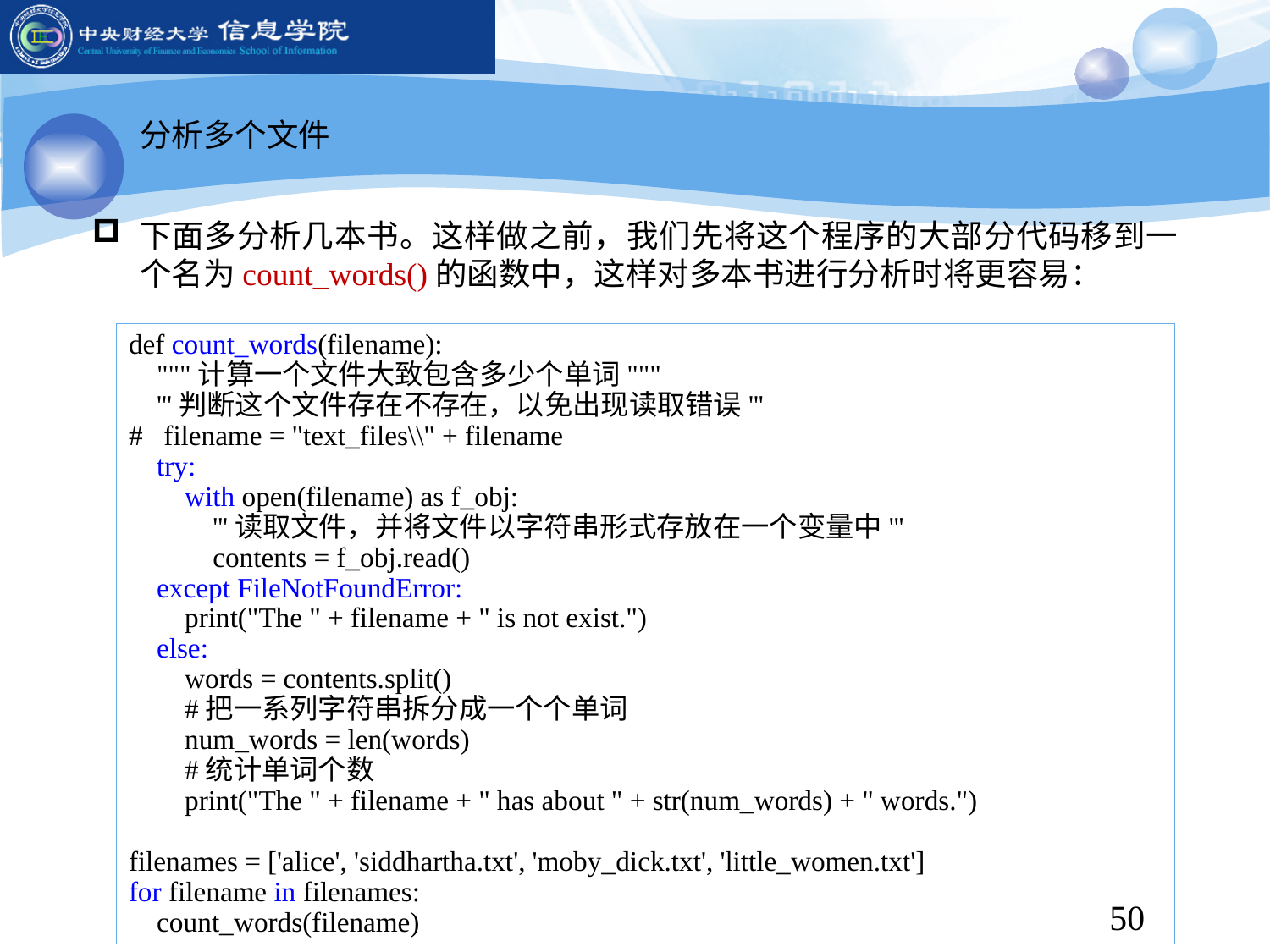

分析多个文件
下面多分析几本书。这样做之前，我们先将这个程序的大部分代码移到一个名为count_words()的函数中，这样对多本书进行分析时将更容易：
def count_words(filename):
    """计算一个文件大致包含多少个单词"""
    '''判断这个文件存在不存在，以免出现读取错误'''
#   filename = "text_files\\" + filename
    try:
        with open(filename) as f_obj:
            '''读取文件，并将文件以字符串形式存放在一个变量中'''
            contents = f_obj.read()
    except FileNotFoundError:
        print("The " + filename + " is not exist.")
    else:
        words = contents.split()
        #把一系列字符串拆分成一个个单词
        num_words = len(words)
        #统计单词个数
        print("The " + filename + " has about " + str(num_words) + " words.")

filenames = ['alice', 'siddhartha.txt', 'moby_dick.txt', 'little_women.txt']
for filename in filenames:
    count_words(filename)